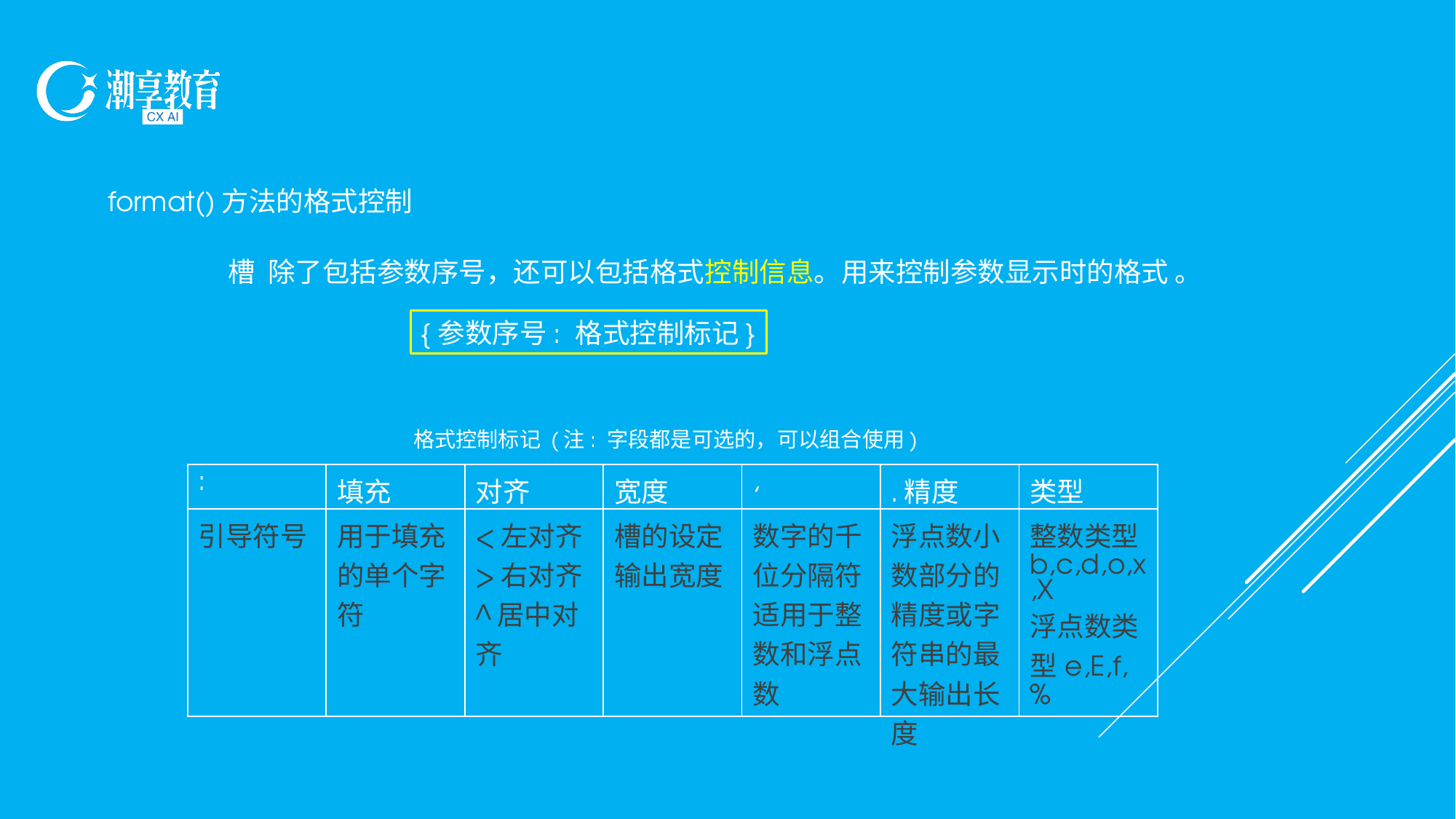

format()方法的格式控制
槽  除了包括参数序号，还可以包括格式控制信息。用来控制参数显示时的格式 。
{参数序号: 格式控制标记}
格式控制标记 (注: 字段都是可选的，可以组合使用)
| : | 填充 | 对齐 | 宽度 | , | .精度 | 类型 |
| --- | --- | --- | --- | --- | --- | --- |
| 引导符号 | 用于填充的单个字符 | <左对齐 >右对齐 ^居中对齐 | 槽的设定输出宽度 | 数字的千位分隔符 适用于整数和浮点数 | 浮点数小数部分的精度或字符串的最大输出长度 | 整数类型b,c,d,o,x,X 浮点数类型e,E,f,% |